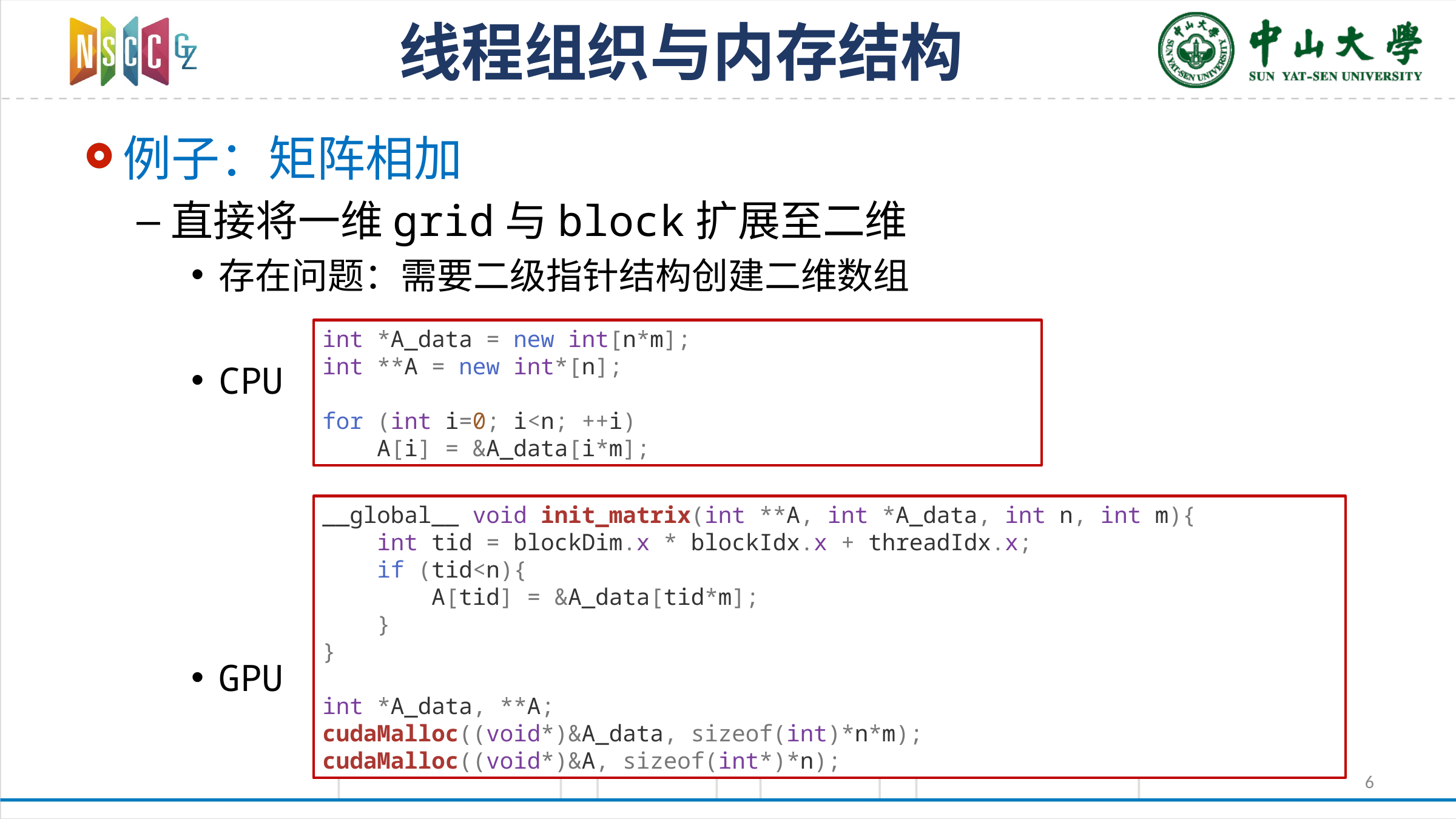

# 线程组织与内存结构
例子：矩阵相加
直接将一维grid与block扩展至二维
存在问题：需要二级指针结构创建二维数组

CPU

GPU

int *A_data = new int[n*m];
int **A = new int*[n];

for (int i=0; i<n; ++i)
    A[i] = &A_data[i*m];
__global__ void init_matrix(int **A, int *A_data, int n, int m){
    int tid = blockDim.x * blockIdx.x + threadIdx.x;
    if (tid<n){
        A[tid] = &A_data[tid*m];
    }
}

int *A_data, **A;
cudaMalloc((void*)&A_data, sizeof(int)*n*m);
cudaMalloc((void*)&A, sizeof(int*)*n);
6